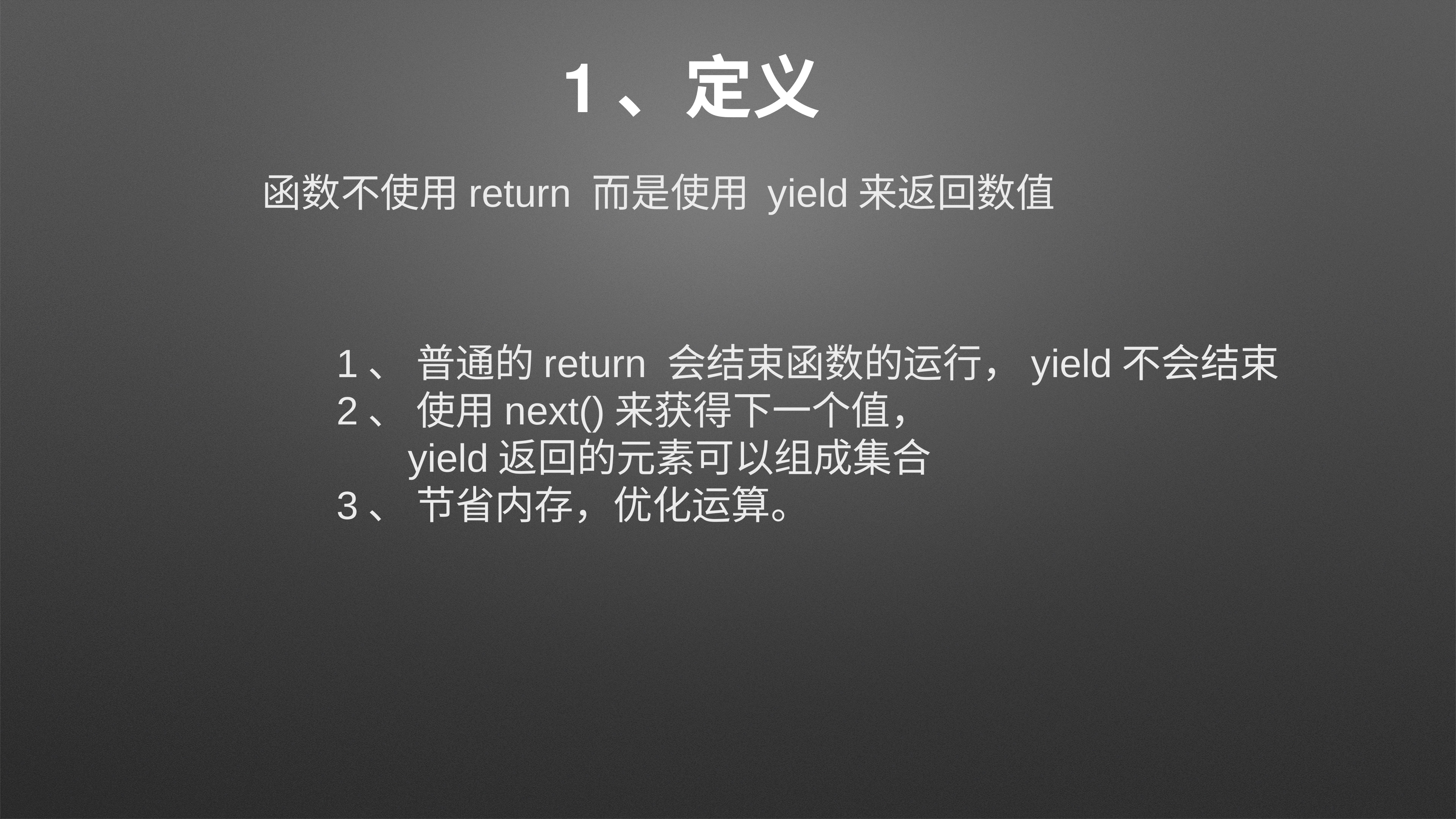

# 1、定义
函数不使用return 而是使用 yield来返回数值
1、 普通的return 会结束函数的运行，yield不会结束
2、 使用next()来获得下一个值，
       yield返回的元素可以组成集合
3、 节省内存，优化运算。